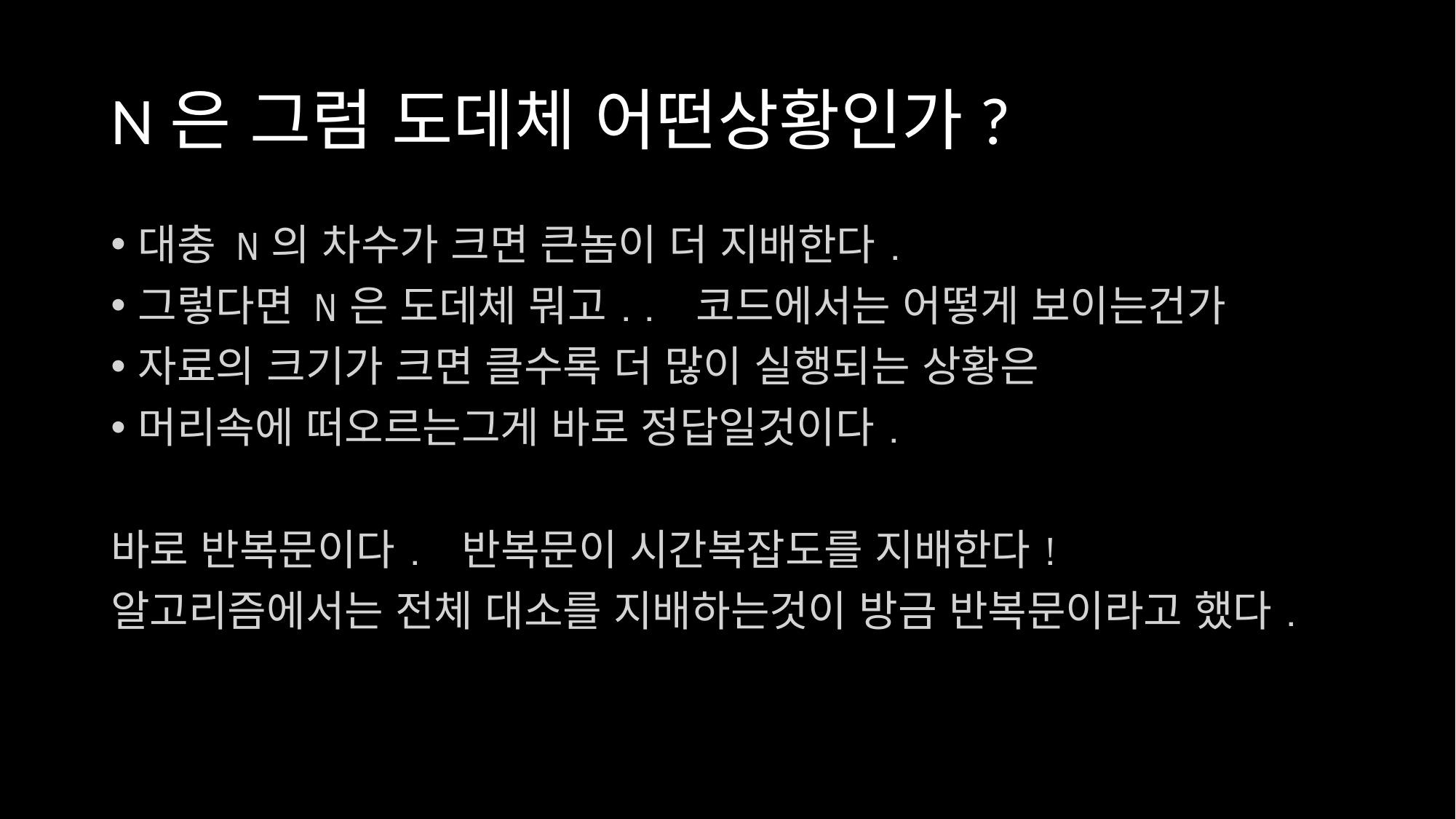

# N은 그럼 도데체 어떤상황인가?
대충 N의 차수가 크면 큰놈이 더 지배한다.
그렇다면 N은 도데체 뭐고.. 코드에서는 어떻게 보이는건가
자료의 크기가 크면 클수록 더 많이 실행되는 상황은
머리속에 떠오르는그게 바로 정답일것이다.

바로 반복문이다. 반복문이 시간복잡도를 지배한다!
알고리즘에서는 전체 대소를 지배하는것이 방금 반복문이라고 했다.